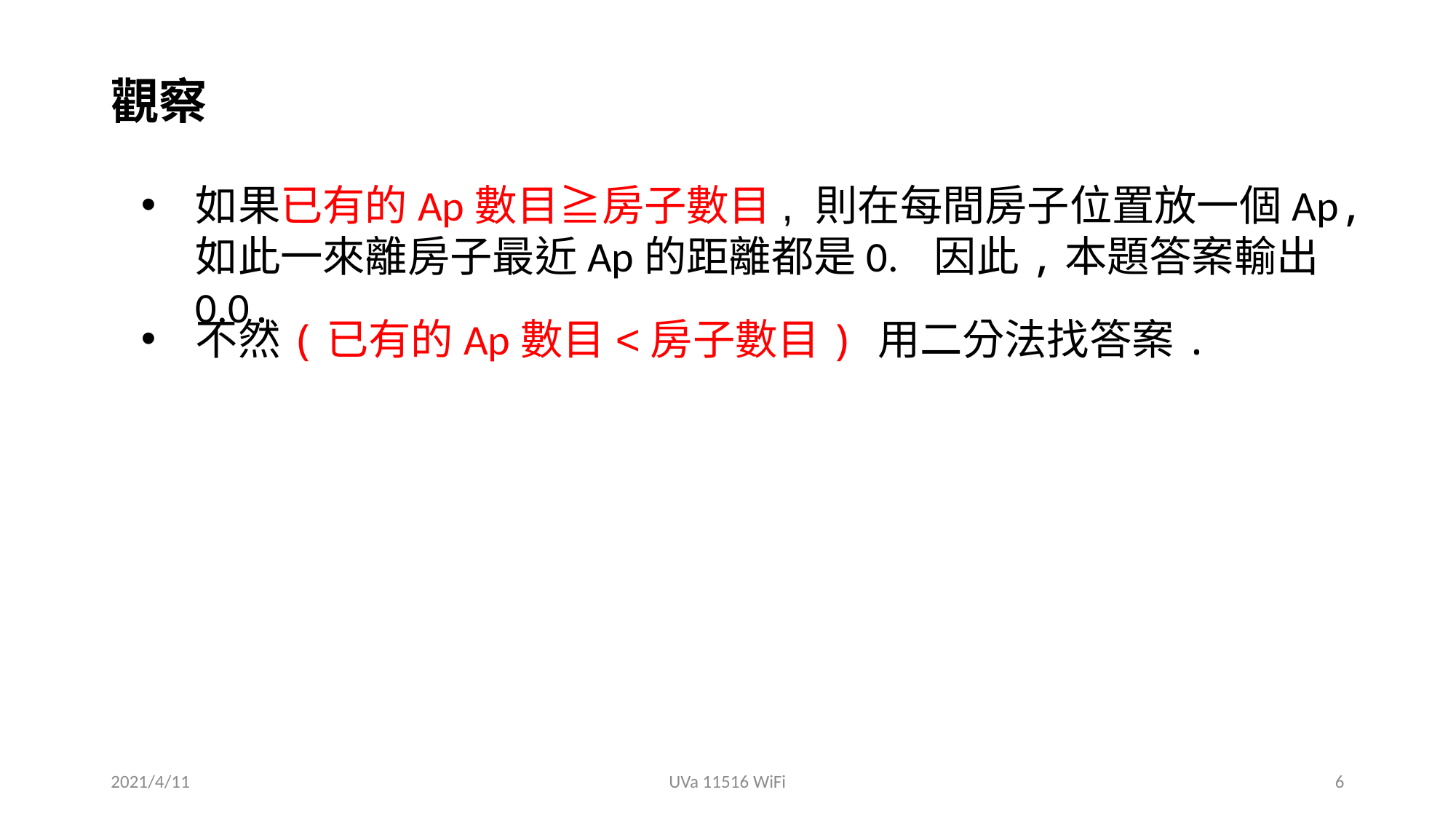

觀察
如果已有的Ap數目≧房子數目, 則在每間房子位置放一個Ap,如此一來離房子最近Ap的距離都是0. 因此,本題答案輸出0.0.
不然(已有的Ap數目<房子數目) 用二分法找答案.
2021/4/11
UVa 11516 WiFi
6